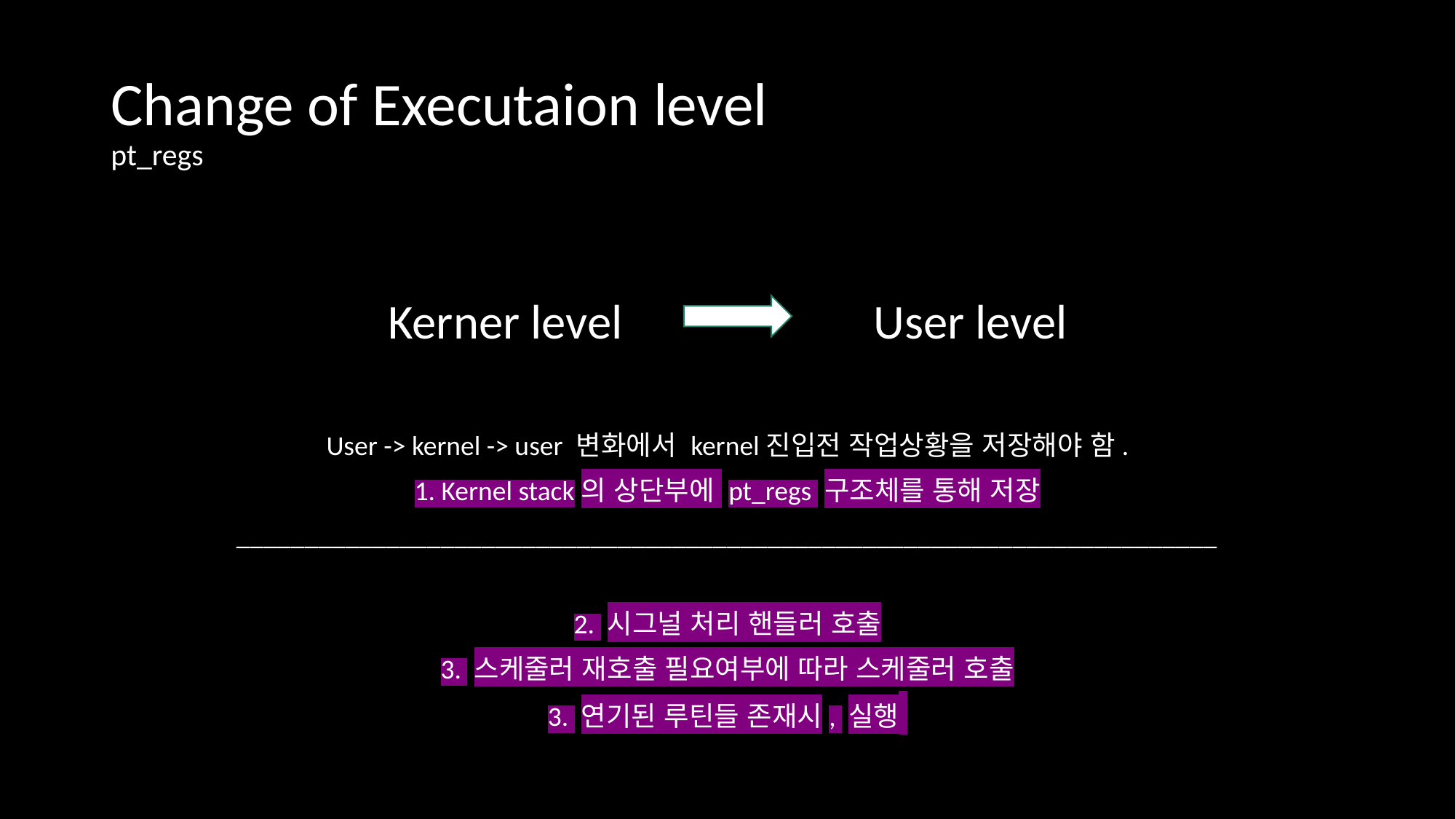

# Change of Executaion level pt_regs

Kerner level                          User level

User -> kernel -> user 변화에서 kernel진입전 작업상황을 저장해야 함.
1. Kernel stack의 상단부에 pt_regs 구조체를 통해 저장
________________________________________________________________________

2. 시그널 처리 핸들러 호출
3. 스케줄러 재호출 필요여부에 따라 스케줄러 호출
3. 연기된 루틴들 존재시, 실행